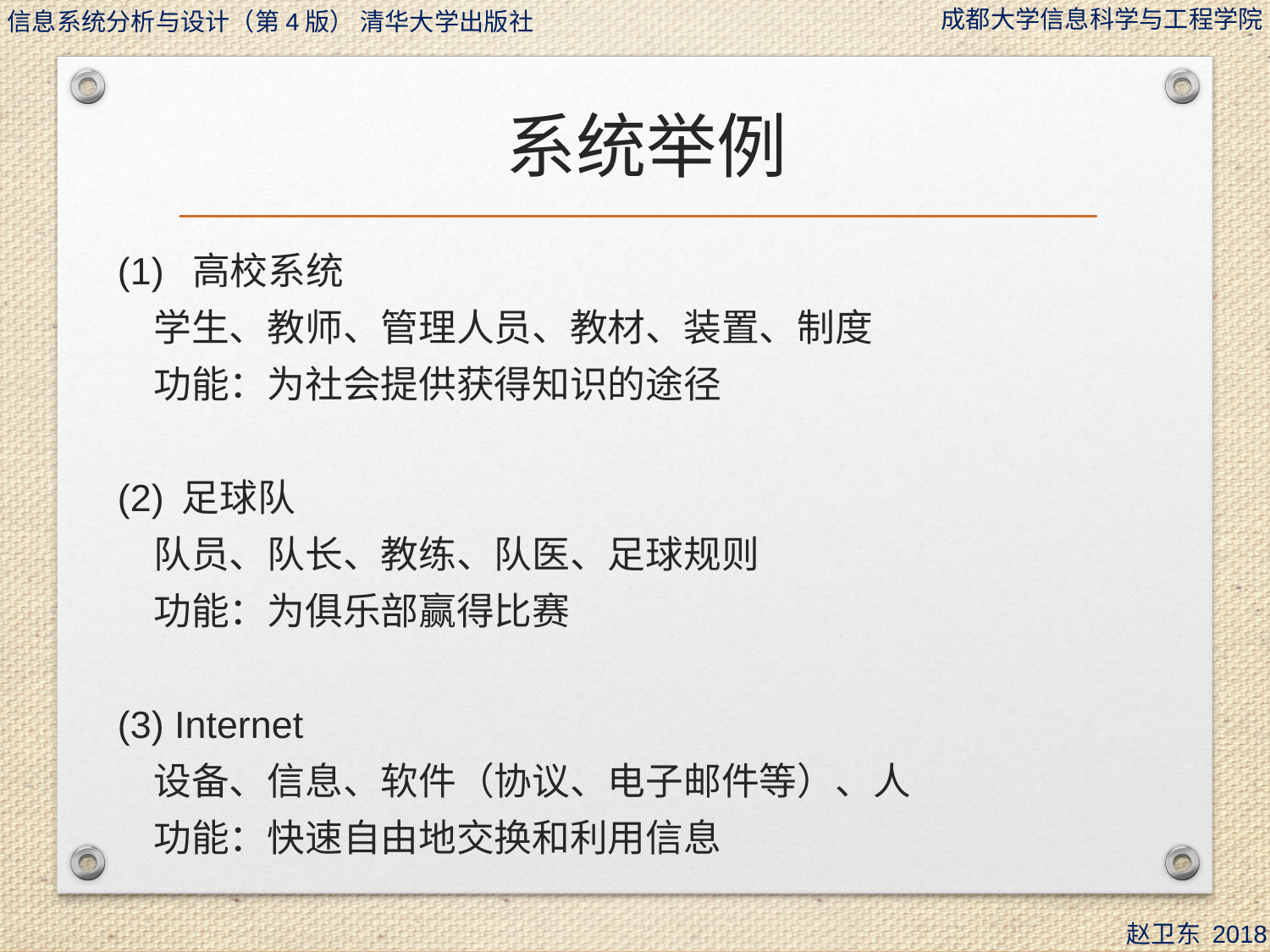

# 系统举例
(1)  高校系统
	学生、教师、管理人员、教材、装置、制度
	功能：为社会提供获得知识的途径

(2) 足球队
	队员、队长、教练、队医、足球规则
	功能：为俱乐部赢得比赛

(3) Internet
	设备、信息、软件（协议、电子邮件等）、人
	功能：快速自由地交换和利用信息